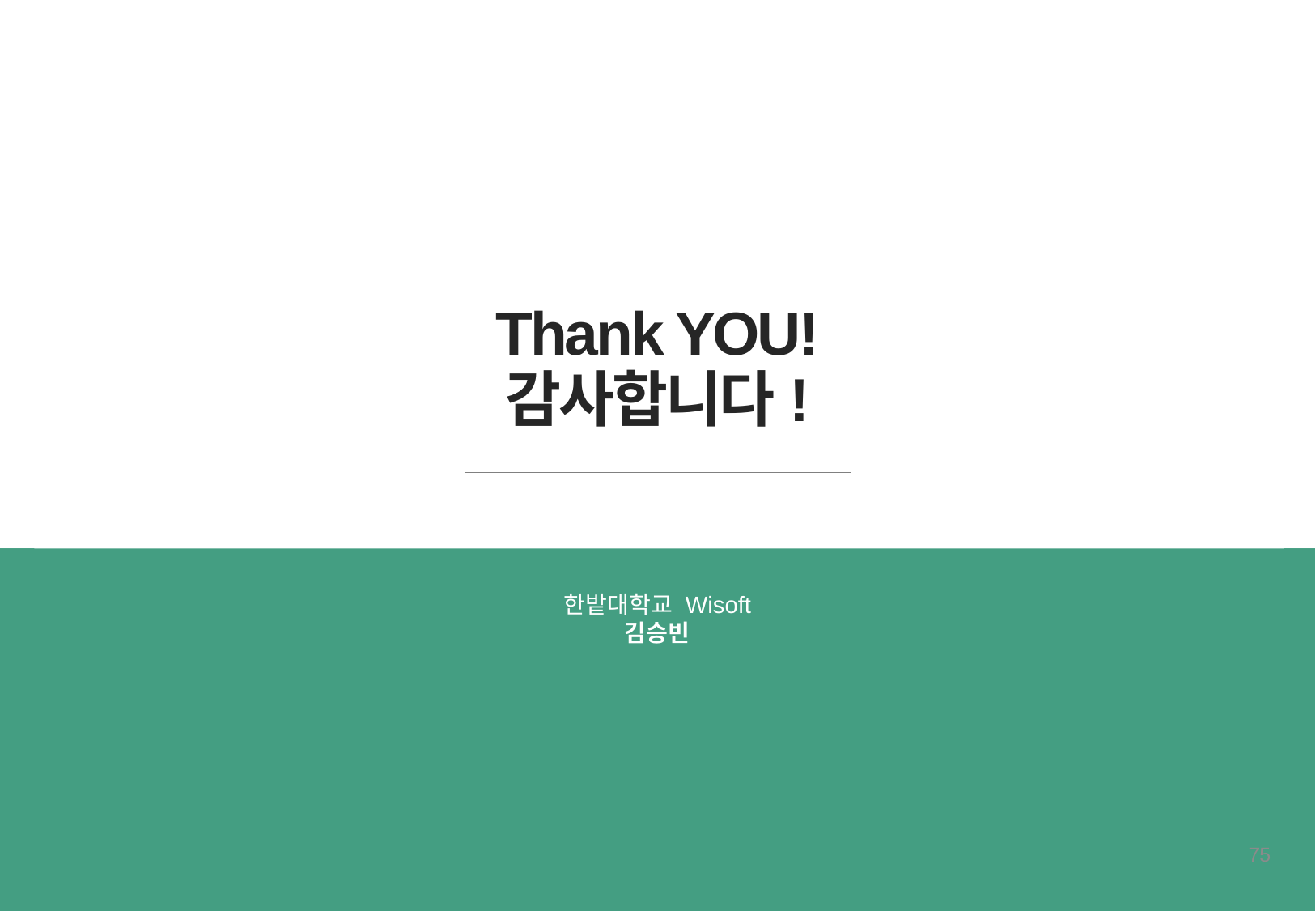

Thank YOU!
감사합니다!
한밭대학교 Wisoft
김승빈

75